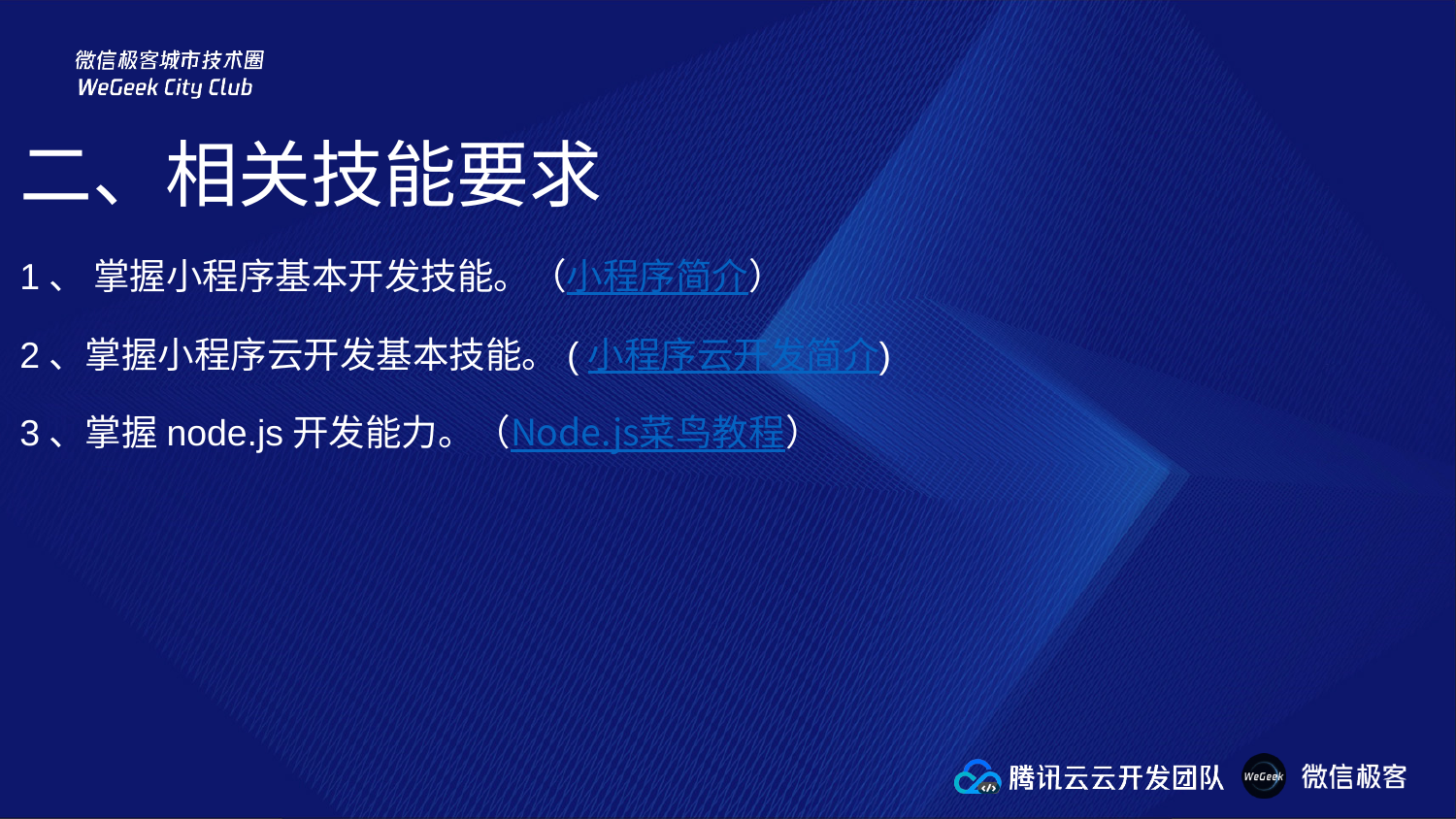

# 二、相关技能要求
1、 掌握小程序基本开发技能。（小程序简介）
2、掌握小程序云开发基本技能。(小程序云开发简介)
3、掌握node.js开发能力。（Node.js菜鸟教程）